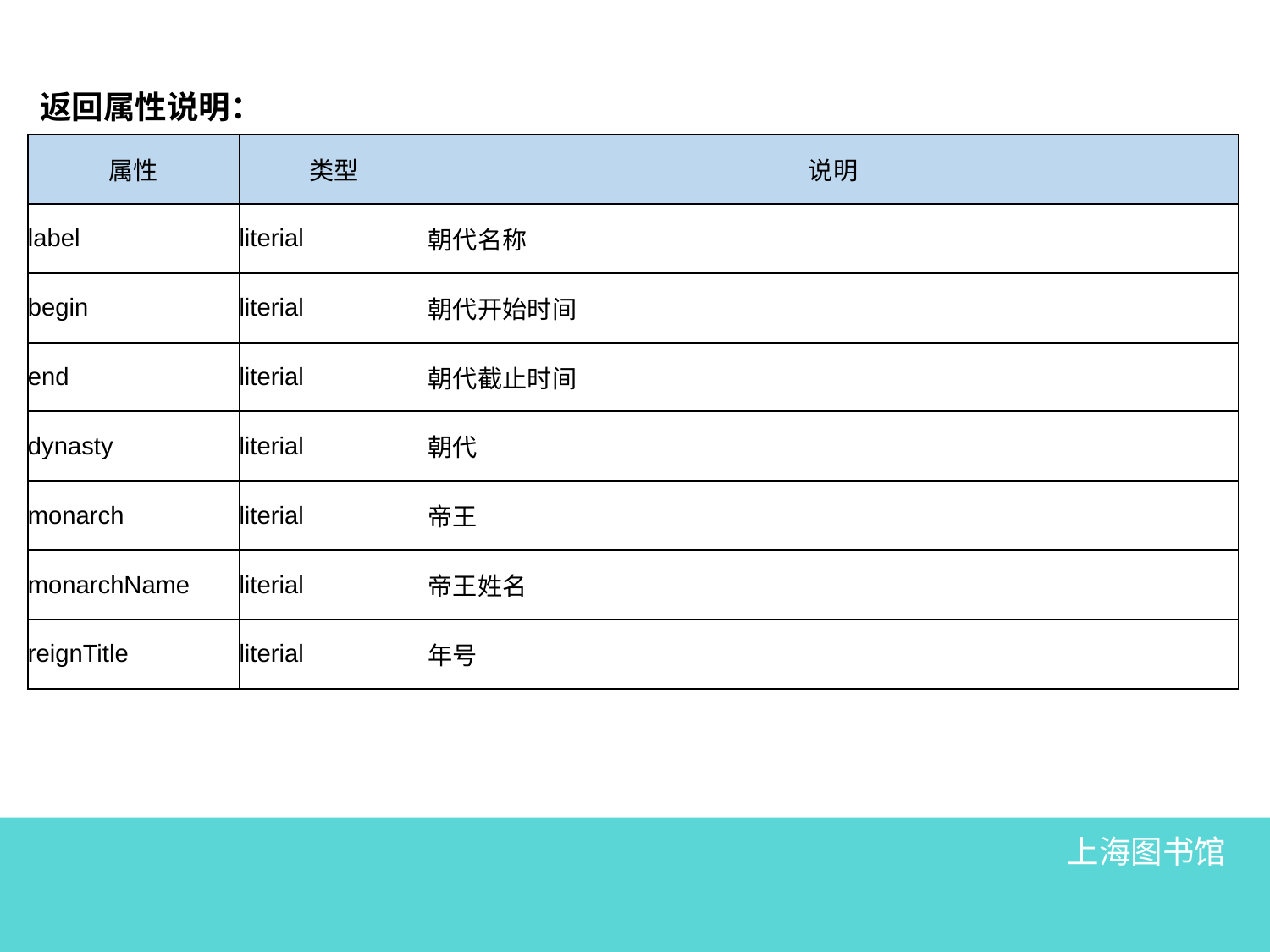

返回属性说明：
| 属性 | 类型 | 说明 |
| --- | --- | --- |
| label | literial | 朝代名称 |
| begin | literial | 朝代开始时间 |
| end | literial | 朝代截止时间 |
| dynasty | literial | 朝代 |
| monarch | literial | 帝王 |
| monarchName | literial | 帝王姓名 |
| reignTitle | literial | 年号 |

上海图书馆